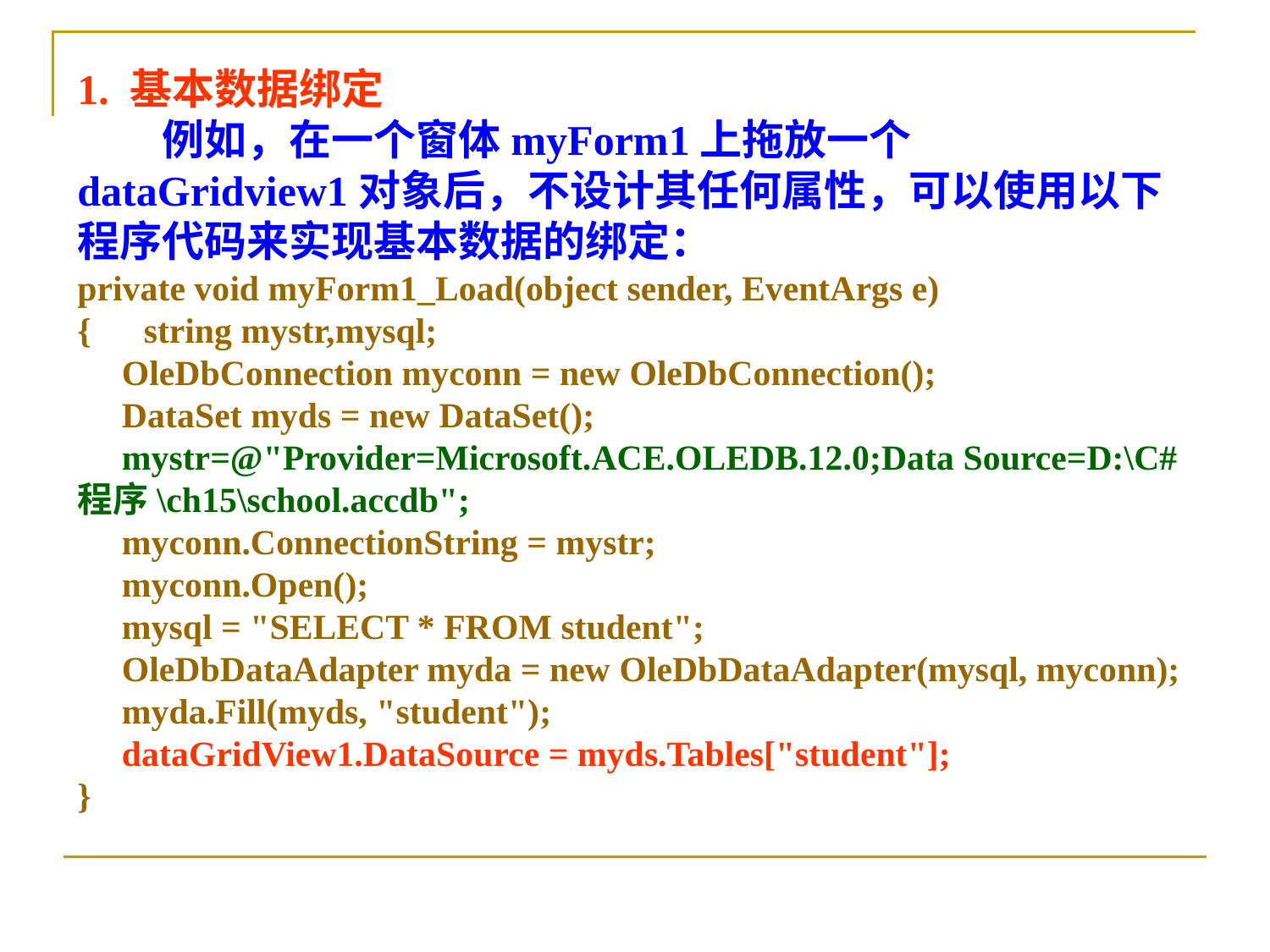

1. 基本数据绑定
　　例如，在一个窗体myForm1上拖放一个dataGridview1对象后，不设计其任何属性，可以使用以下程序代码来实现基本数据的绑定：
private void myForm1_Load(object sender, EventArgs e)
{　string mystr,mysql;
     OleDbConnection myconn = new OleDbConnection();
     DataSet myds = new DataSet();
     mystr=@"Provider=Microsoft.ACE.OLEDB.12.0;Data Source=D:\C#程序\ch15\school.accdb";
     myconn.ConnectionString = mystr;
     myconn.Open();
     mysql = "SELECT * FROM student";
     OleDbDataAdapter myda = new OleDbDataAdapter(mysql, myconn);
     myda.Fill(myds, "student");
     dataGridView1.DataSource = myds.Tables["student"];
}